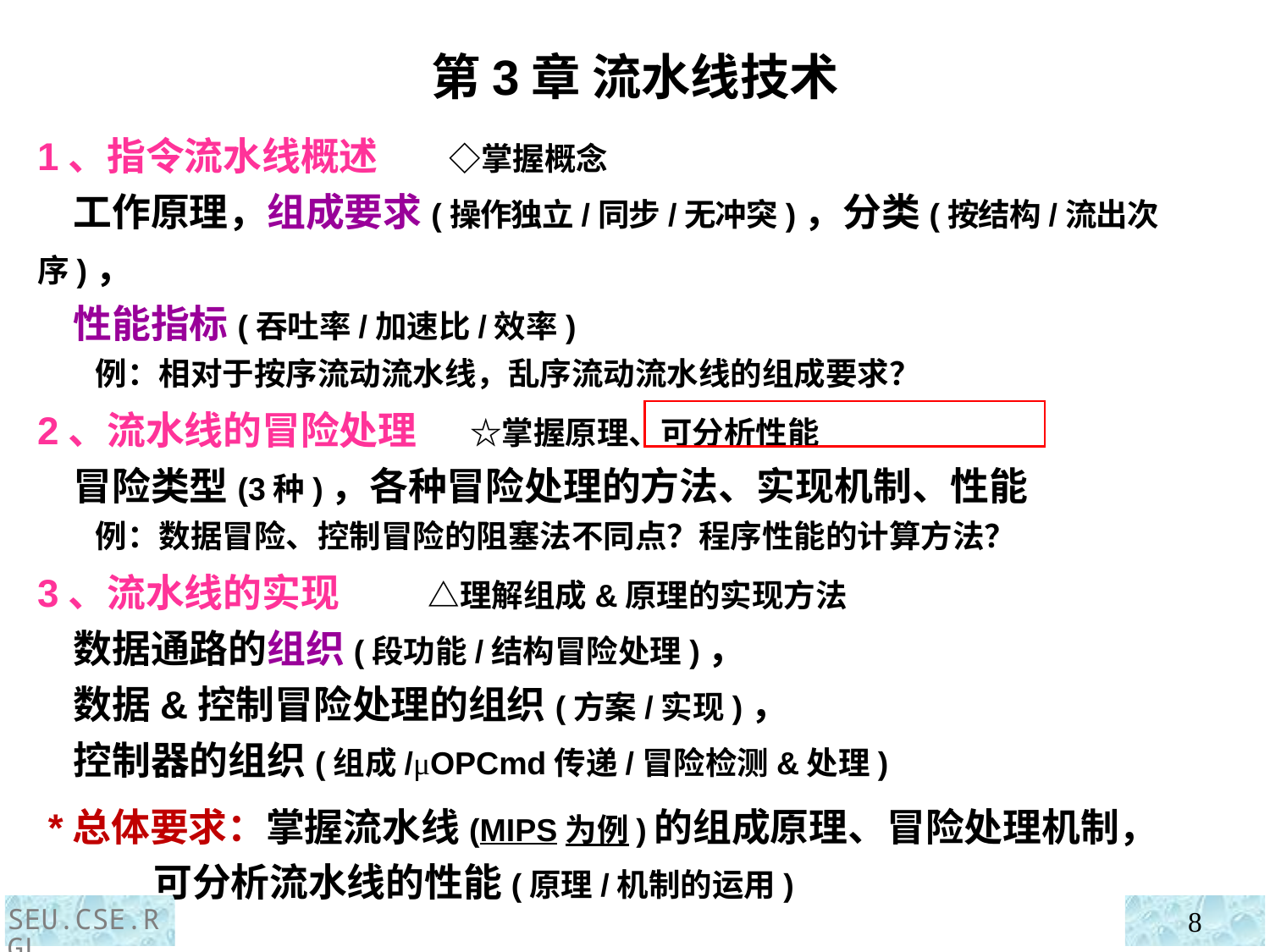

第3章 流水线技术
1、指令流水线概述        ◇掌握概念
   工作原理，组成要求(操作独立/同步/无冲突)，分类(按结构/流出次序)，
   性能指标(吞吐率/加速比/效率)
       例：相对于按序流动流水线，乱序流动流水线的组成要求？
2、流水线的冒险处理      ☆掌握原理、可分析性能
   冒险类型(3种)，各种冒险处理的方法、实现机制、性能
       例：数据冒险、控制冒险的阻塞法不同点？程序性能的计算方法？
3、流水线的实现          △理解组成&原理的实现方法
   数据通路的组织(段功能/结构冒险处理)，
   数据&控制冒险处理的组织(方案/实现)，
   控制器的组织(组成/μOPCmd传递/冒险检测&处理)
 *总体要求：掌握流水线(MIPS为例)的组成原理、冒险处理机制，
            可分析流水线的性能(原理/机制的运用)

SEU.CSE.RGL
8